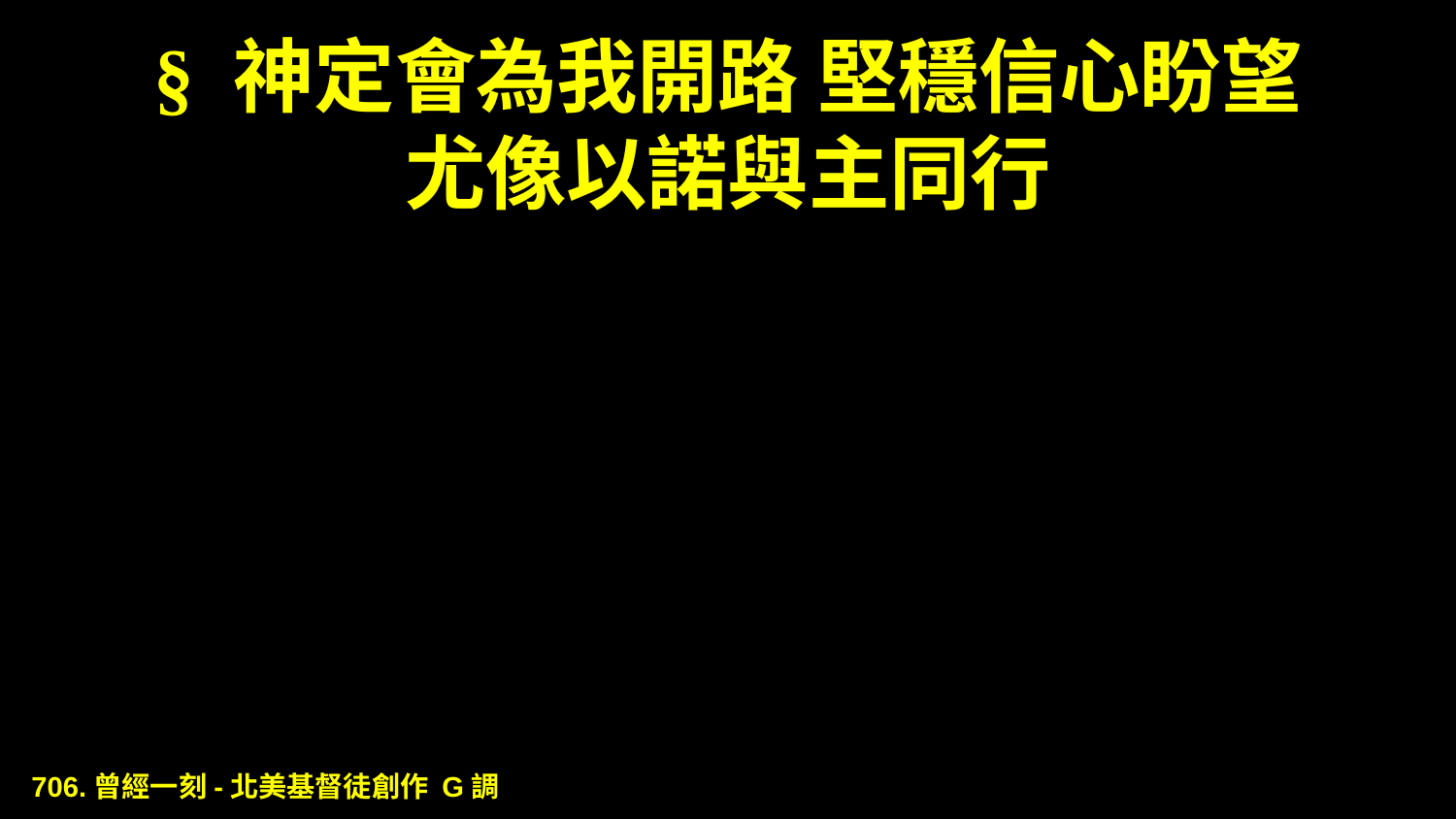

# § 神定會為我開路 堅穩信心盼望 尤像以諾與主同行
706.曾經一刻-北美基督徒創作 G調